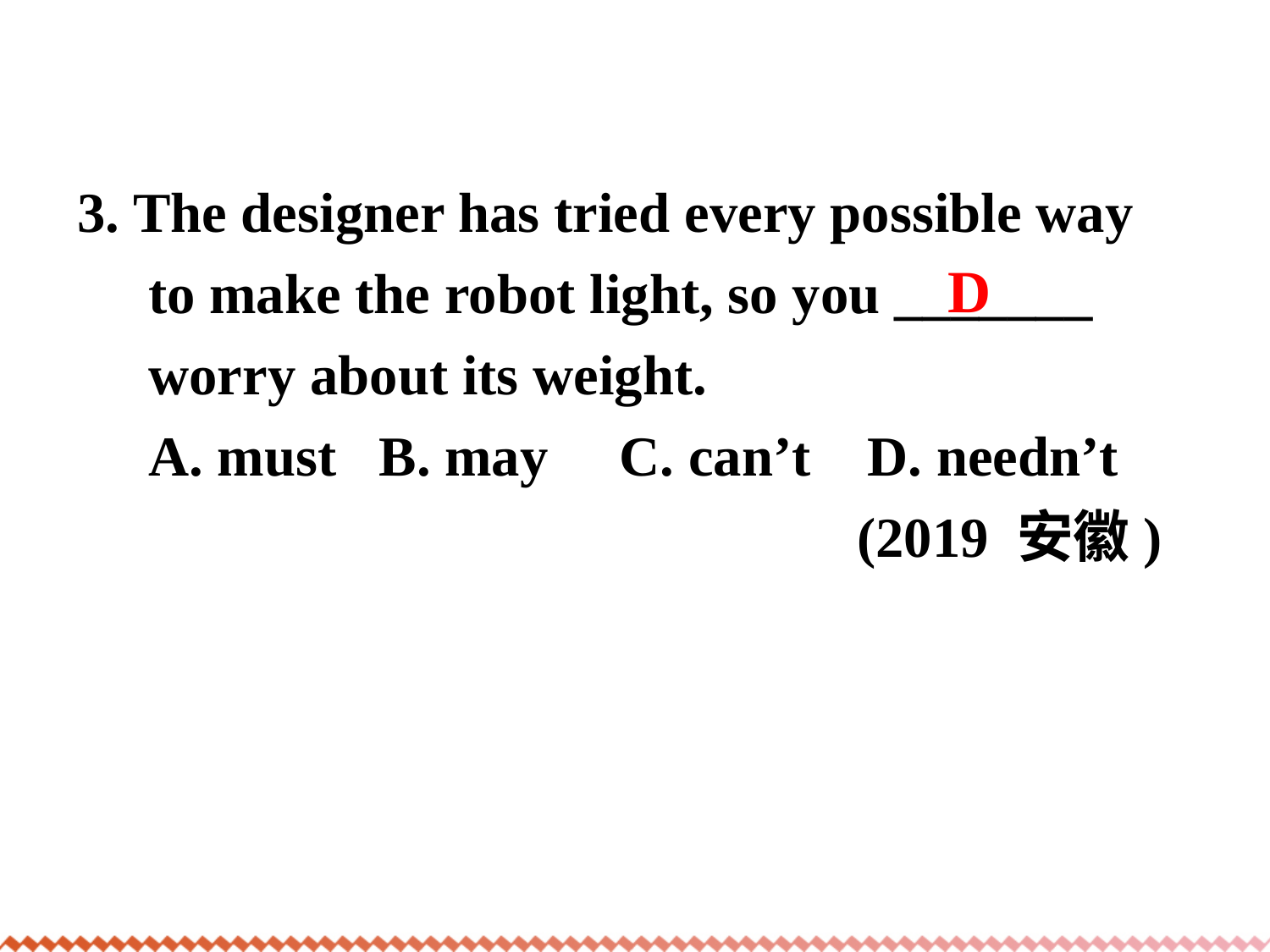

3. The designer has tried every possible way
     to make the robot light, so you _______
     worry about its weight.
     A. must   B. may     C. can’t    D. needn’t
     (2019 安徽)
D